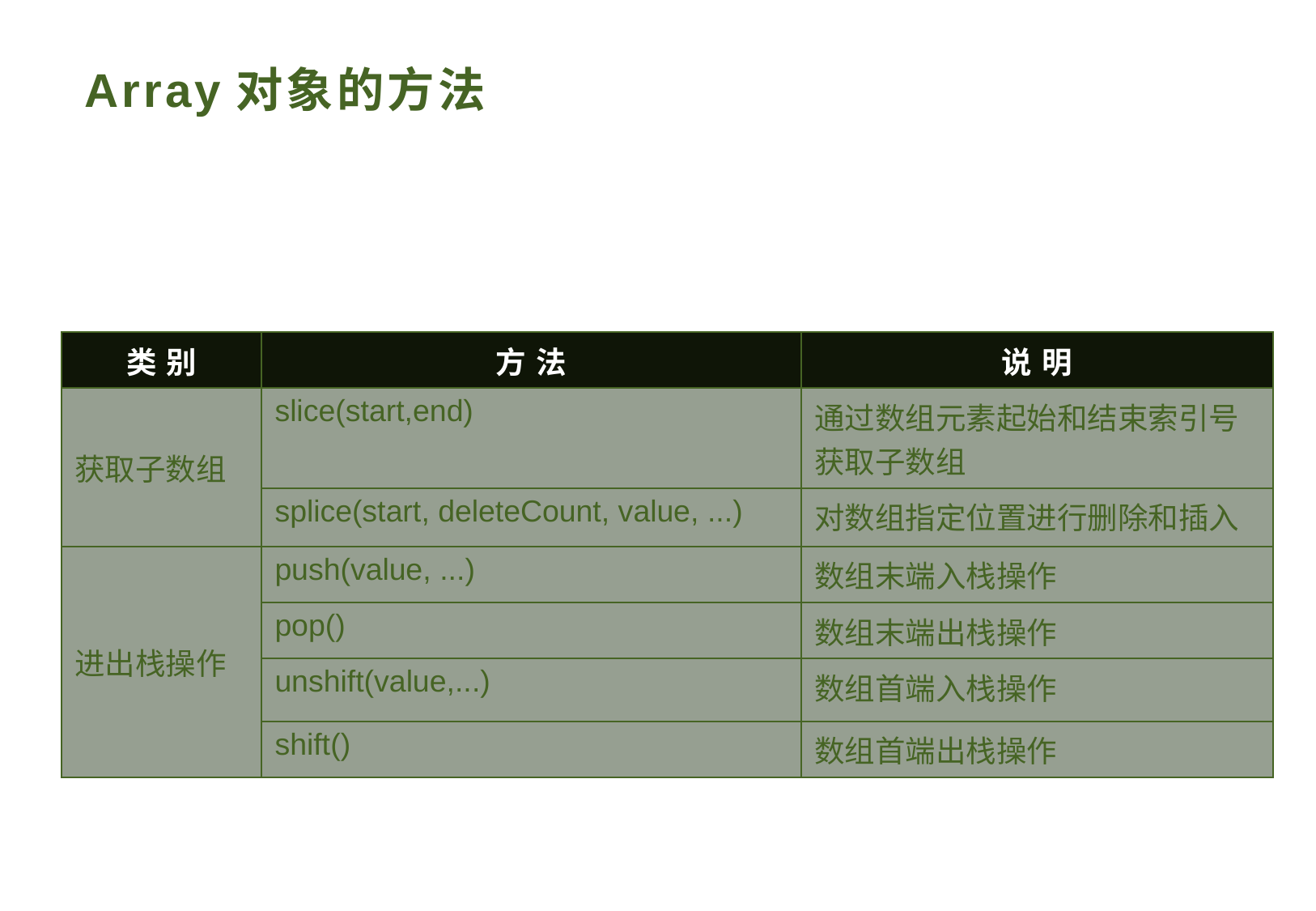

# Array对象的方法

| 类别 | 方法 | 说明 |
| --- | --- | --- |
| 获取子数组 | slice(start,end) | 通过数组元素起始和结束索引号获取子数组 |
|  | splice(start, deleteCount, value, ...) | 对数组指定位置进行删除和插入 |
| 进出栈操作 | push(value, ...) | 数组末端入栈操作 |
|  | pop() | 数组末端出栈操作 |
|  | unshift(value,...) | 数组首端入栈操作 |
|  | shift() | 数组首端出栈操作 |